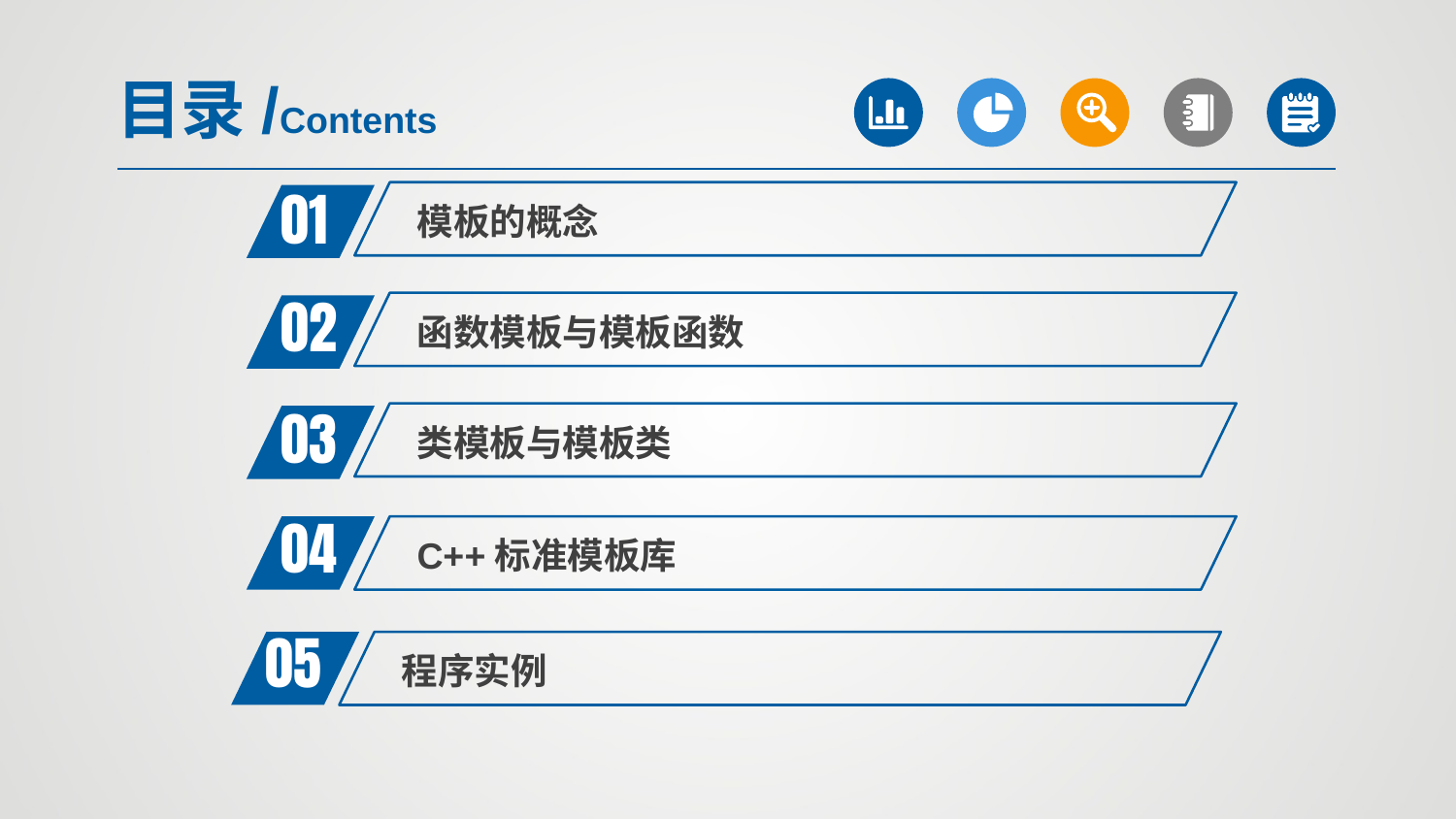

目录/Contents

01

模板的概念
02

函数模板与模板函数
03

类模板与模板类
04

C++标准模板库
05

程序实例